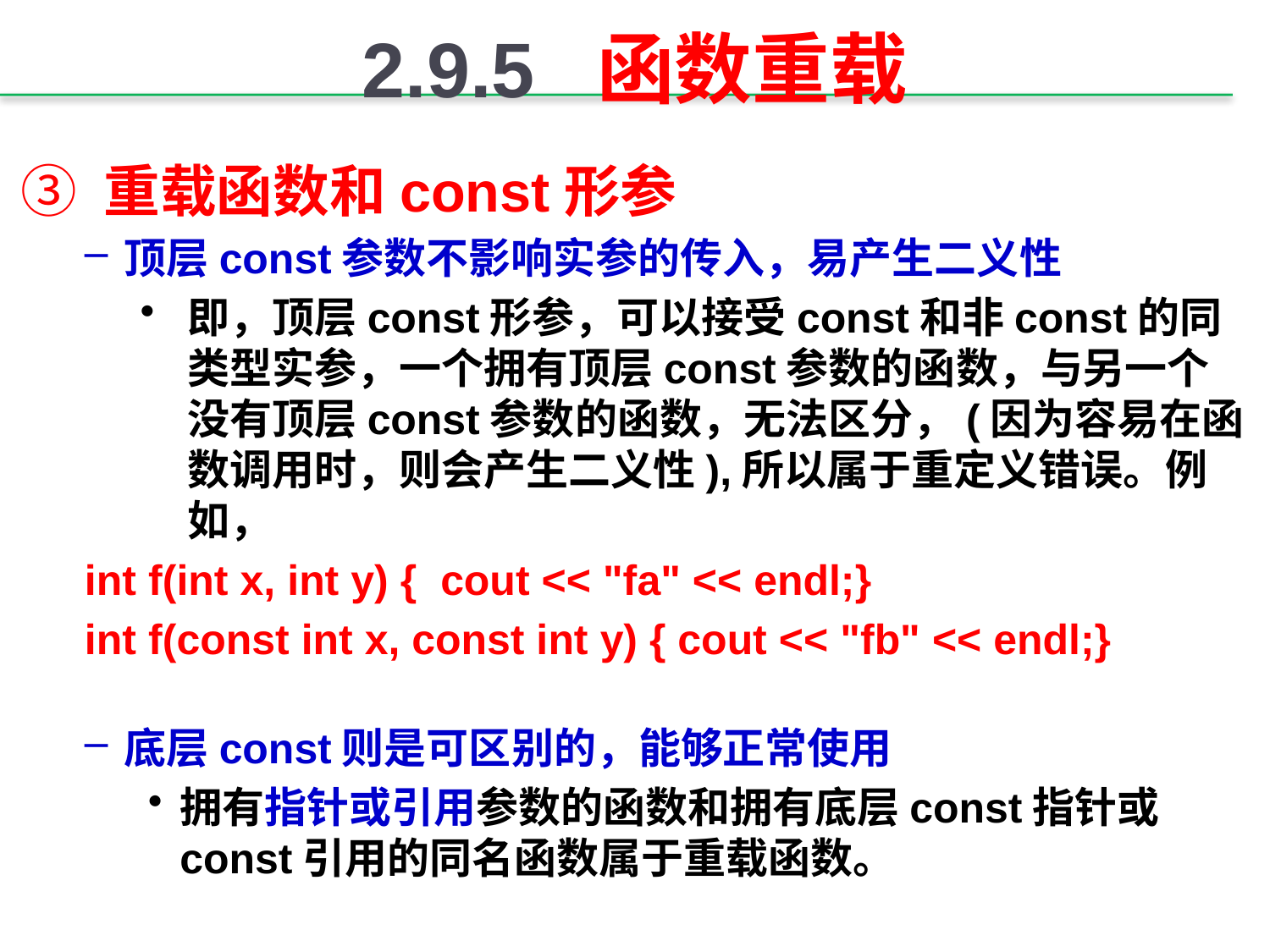

# 2.9.5  函数重载
③ 重载函数和const形参
顶层const参数不影响实参的传入，易产生二义性
即，顶层const形参，可以接受const和非const的同类型实参，一个拥有顶层const参数的函数，与另一个没有顶层const参数的函数，无法区分，(因为容易在函数调用时，则会产生二义性),所以属于重定义错误。例如，
int f(int x, int y) {  cout << "fa" << endl;}
int f(const int x, const int y) { cout << "fb" << endl;}

底层const则是可区别的，能够正常使用
拥有指针或引用参数的函数和拥有底层const指针或const引用的同名函数属于重载函数。